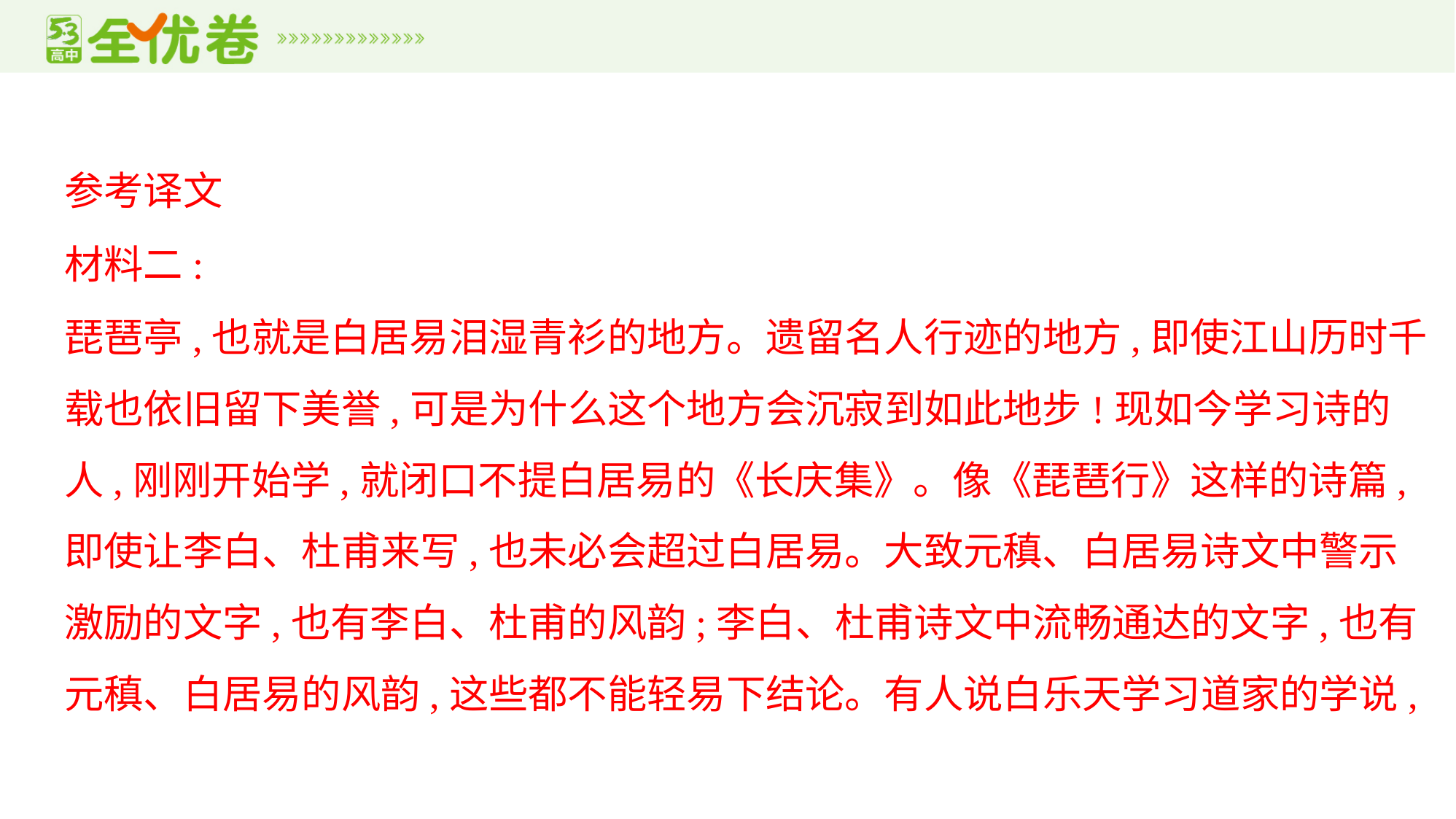

参考译文
材料二:
琵琶亭,也就是白居易泪湿青衫的地方。遗留名人行迹的地方,即使江山历时千
载也依旧留下美誉,可是为什么这个地方会沉寂到如此地步!现如今学习诗的
人,刚刚开始学,就闭口不提白居易的《长庆集》。像《琵琶行》这样的诗篇,
即使让李白、杜甫来写,也未必会超过白居易。大致元稹、白居易诗文中警示
激励的文字,也有李白、杜甫的风韵;李白、杜甫诗文中流畅通达的文字,也有
元稹、白居易的风韵,这些都不能轻易下结论。有人说白乐天学习道家的学说,